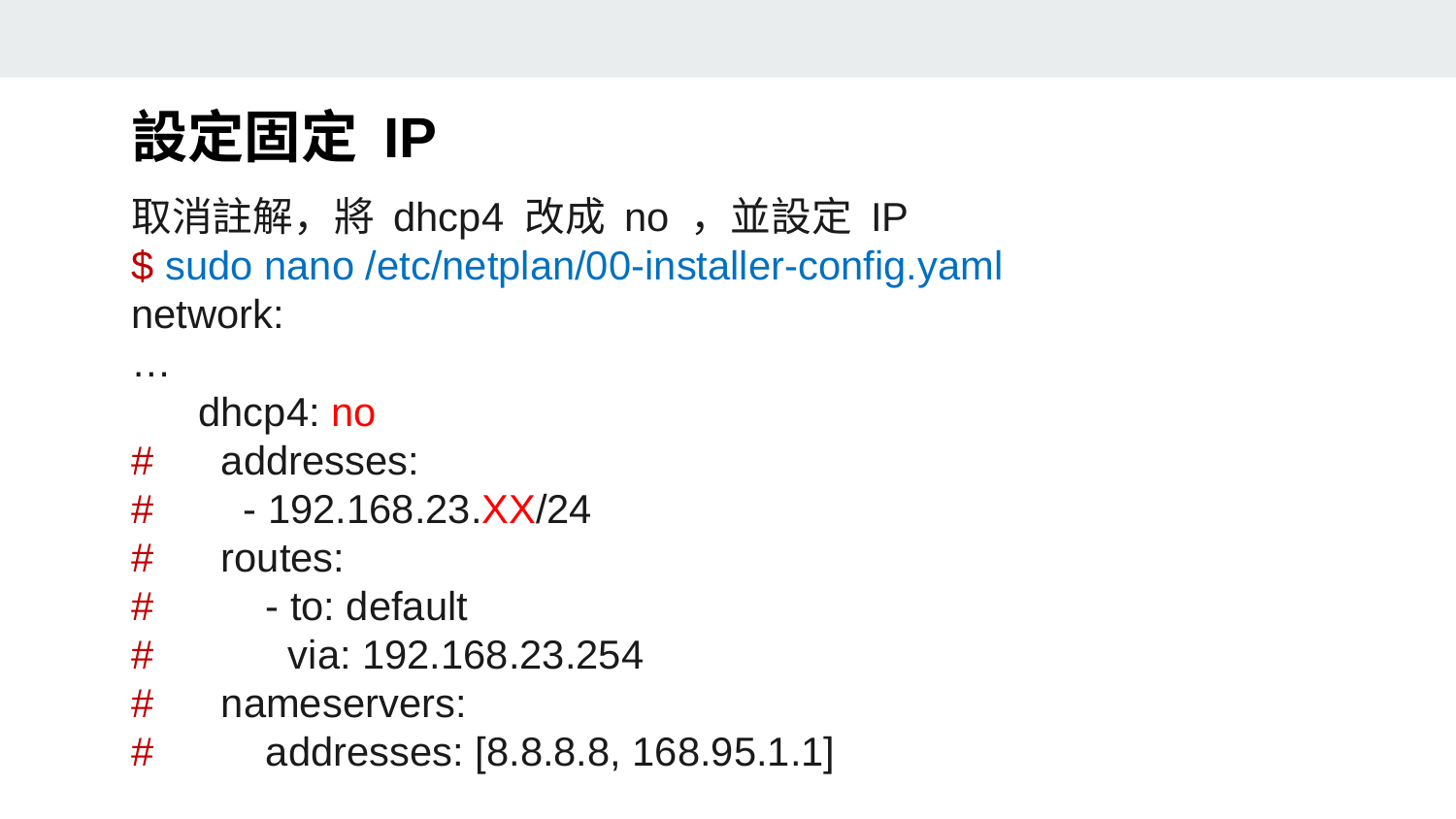

設定固定 IP
取消註解，將 dhcp4 改成 no ，並設定 IP
$ sudo nano /etc/netplan/00-installer-config.yaml
network:
…
      dhcp4: no
#      addresses:
#        - 192.168.23.XX/24
#      routes:
#          - to: default
#            via: 192.168.23.254
#      nameservers:
#          addresses: [8.8.8.8, 168.95.1.1]